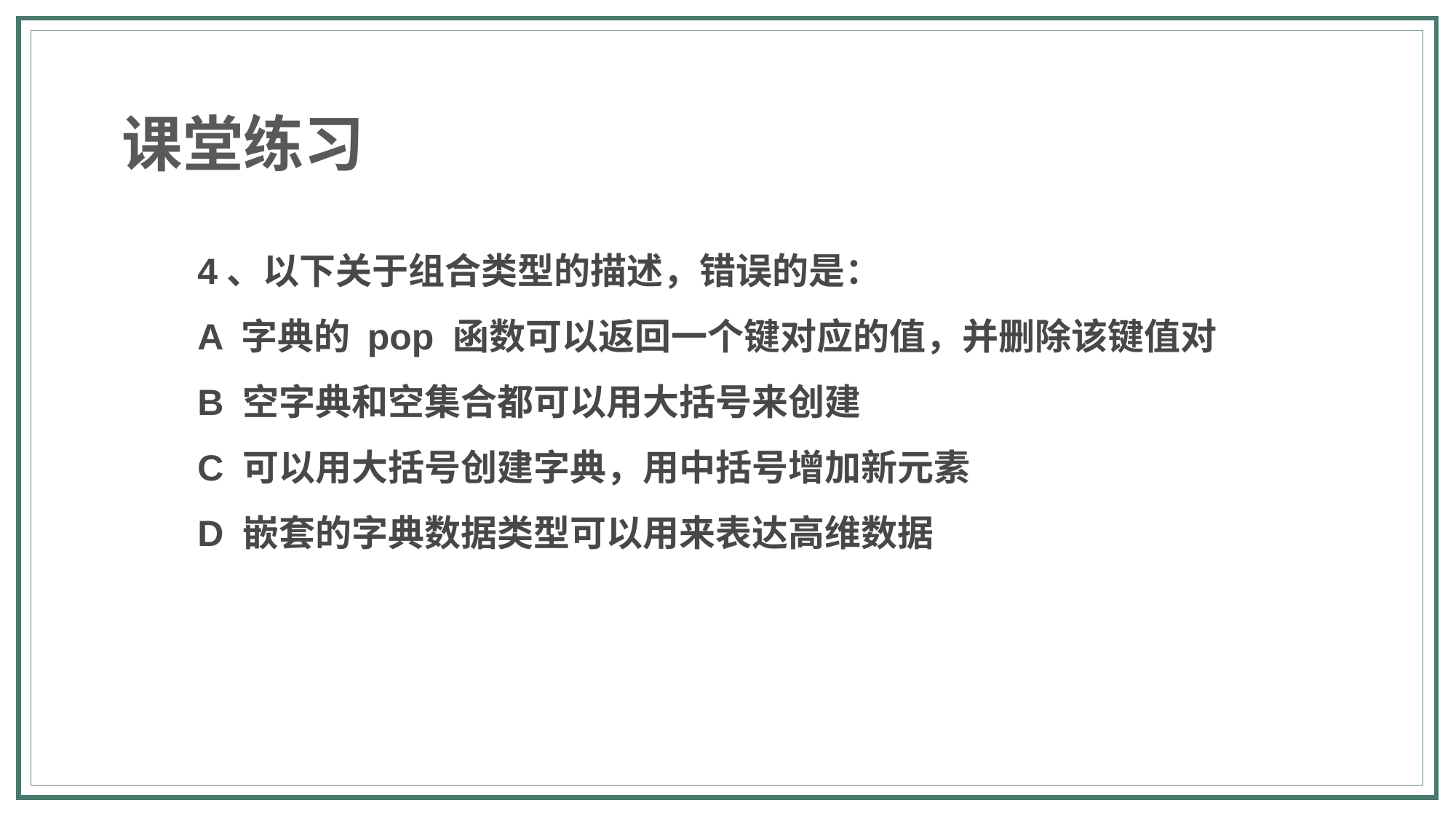

课堂练习
4、以下关于组合类型的描述，错误的是：‬‬‬‬‬‬‬‬‬‬‬‬‬‬‬‬‬‬‬‬‬‬‬‬‬‬‬‬‬‬‬‬‬‬‬‬‬‬‬‬‬‬‬‬‬‬
A 字典的 pop 函数可以返回一个键对应的值，并删除该键值对
B 空字典和空集合都可以用大括号来创建
C 可以用大括号创建字典，用中括号增加新元素
D 嵌套的字典数据类型可以用来表达高维数据